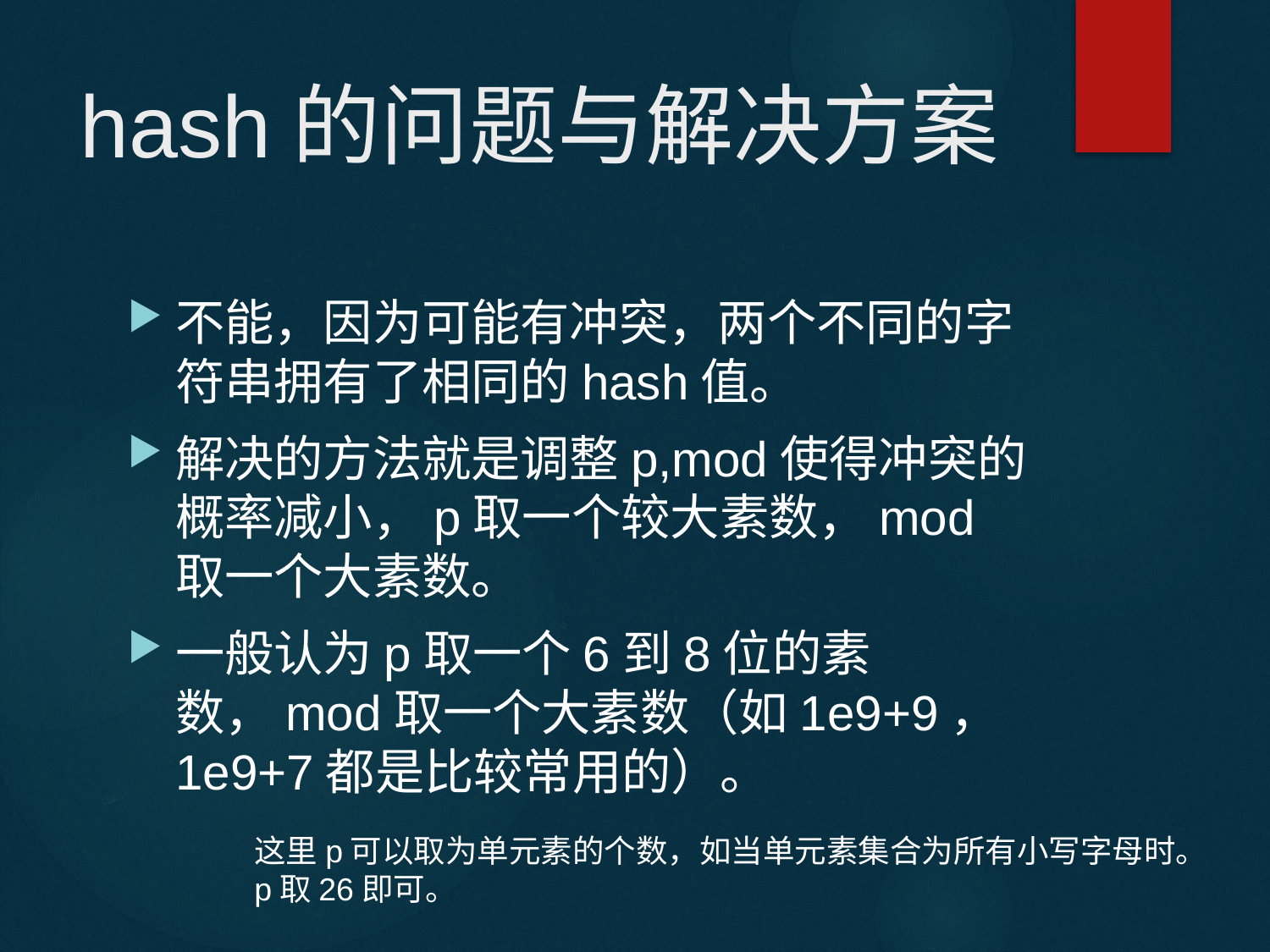

# hash的问题与解决方案
不能，因为可能有冲突，两个不同的字符串拥有了相同的hash值。
解决的方法就是调整p,mod使得冲突的概率减小，p取一个较大素数，mod取一个大素数。
一般认为p取一个6到8位的素数，mod取一个大素数（如1e9+9，1e9+7都是比较常用的）。
这里p可以取为单元素的个数，如当单元素集合为所有小写字母时。
p取26即可。